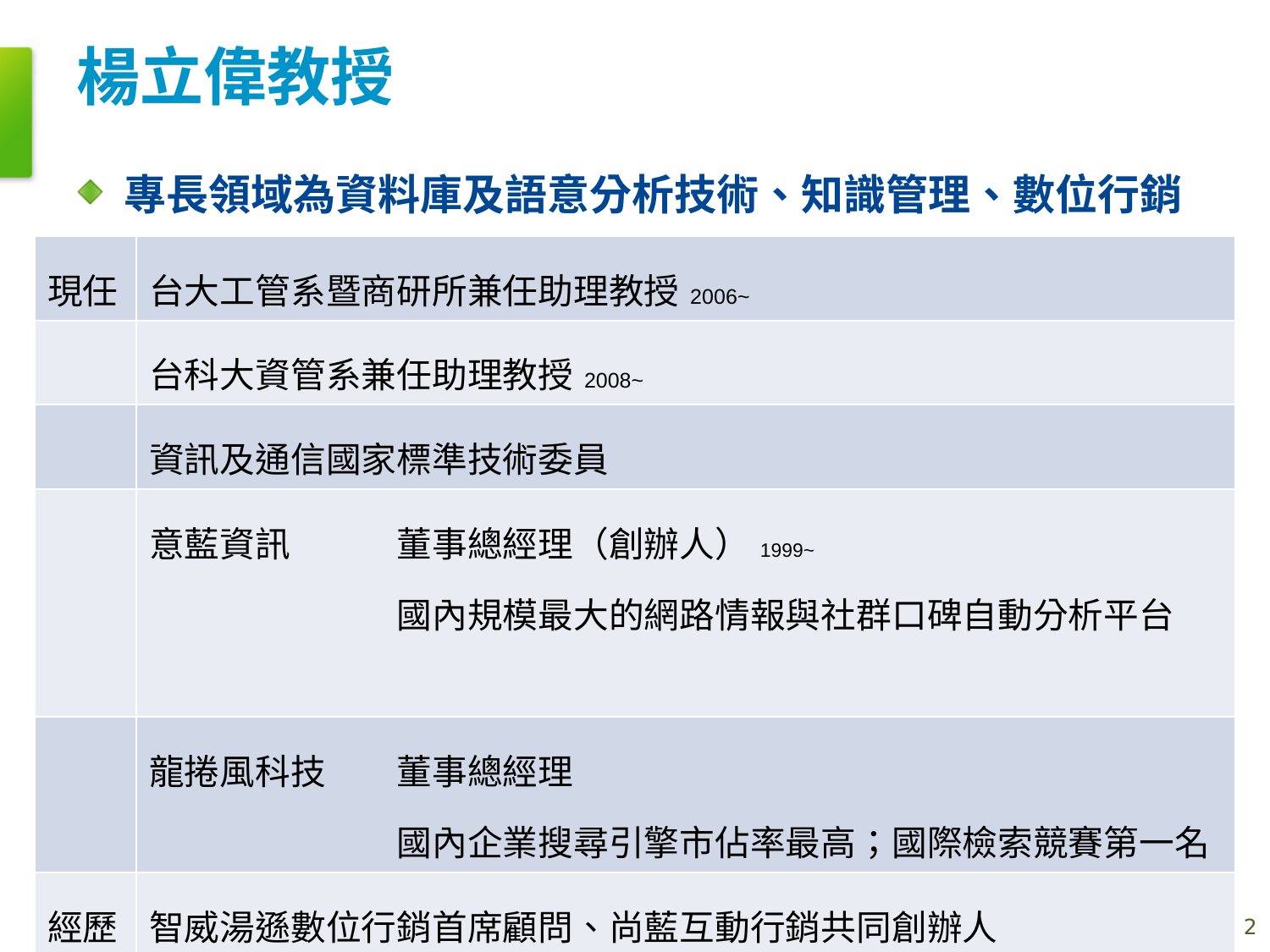

# 楊立偉教授
專長領域為資料庫及語意分析技術、知識管理、數位行銷

| 現任 | 台大工管系暨商研所兼任助理教授 2006~ |
| --- | --- |
|  | 台科大資管系兼任助理教授 2008~ |
|  | 資訊及通信國家標準技術委員 |
|  | 意藍資訊　　　董事總經理（創辦人） 1999~ 　　　　　　　國內規模最大的網路情報與社群口碑自動分析平台 |
|  | 龍捲風科技　　董事總經理 　　　　　　　國內企業搜尋引擎市佔率最高；國際檢索競賽第一名 |
| 經歷 | 智威湯遜數位行銷首席顧問、尚藍互動行銷共同創辦人 |
|  | 2009年獲選100 MVP最有價值經理人，擁有超過20項語意分析專利 |
|  | 2012年榮獲國家雲端創新獎、數位時代「創業之星」首獎 |
2